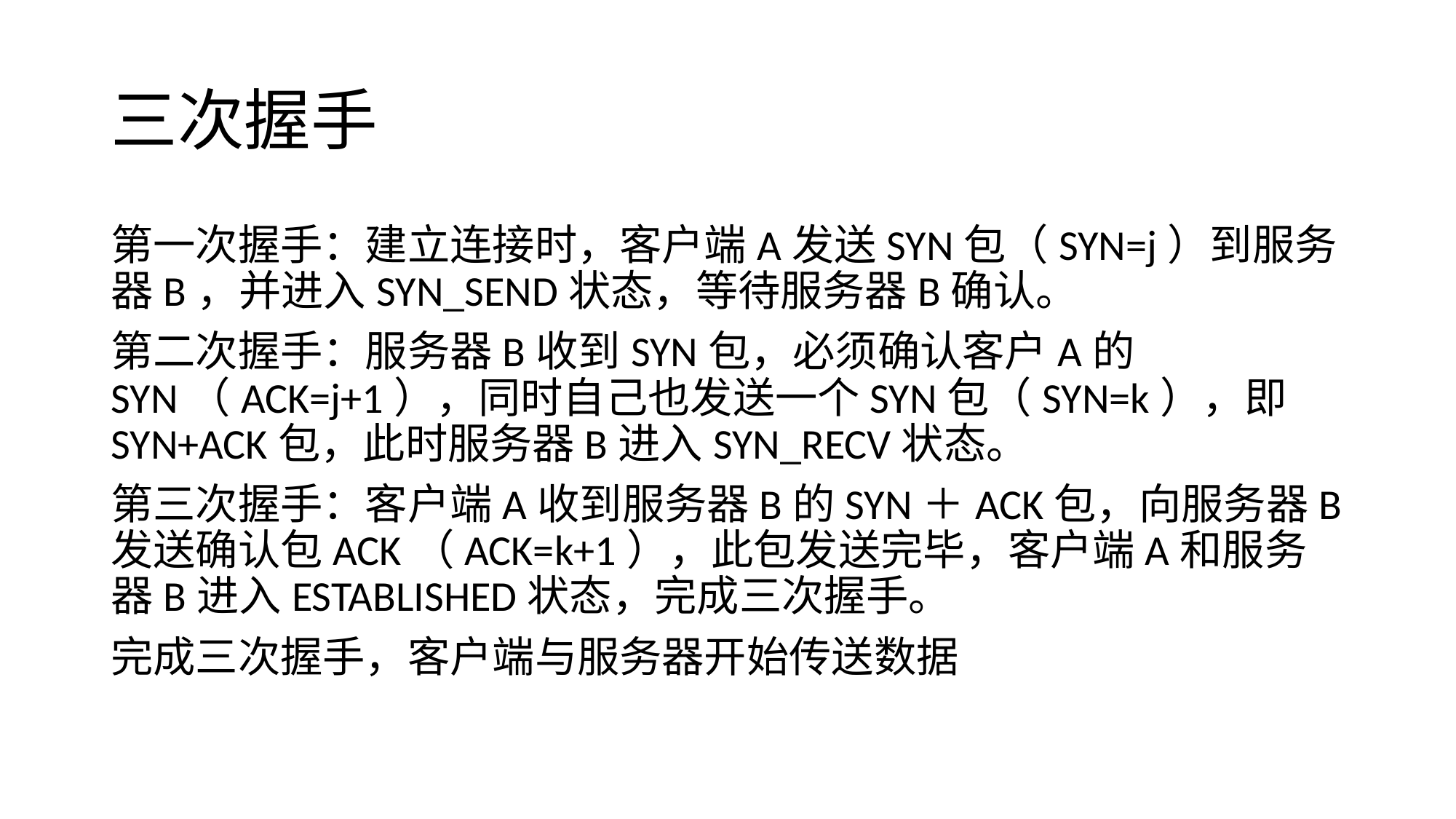

# 三次握手
第一次握手：建立连接时，客户端A发送SYN包（SYN=j）到服务器B，并进入SYN_SEND状态，等待服务器B确认。
第二次握手：服务器B收到SYN包，必须确认客户A的SYN（ACK=j+1），同时自己也发送一个SYN包（SYN=k），即SYN+ACK包，此时服务器B进入SYN_RECV状态。
第三次握手：客户端A收到服务器B的SYN＋ACK包，向服务器B发送确认包ACK（ACK=k+1），此包发送完毕，客户端A和服务器B进入ESTABLISHED状态，完成三次握手。
完成三次握手，客户端与服务器开始传送数据